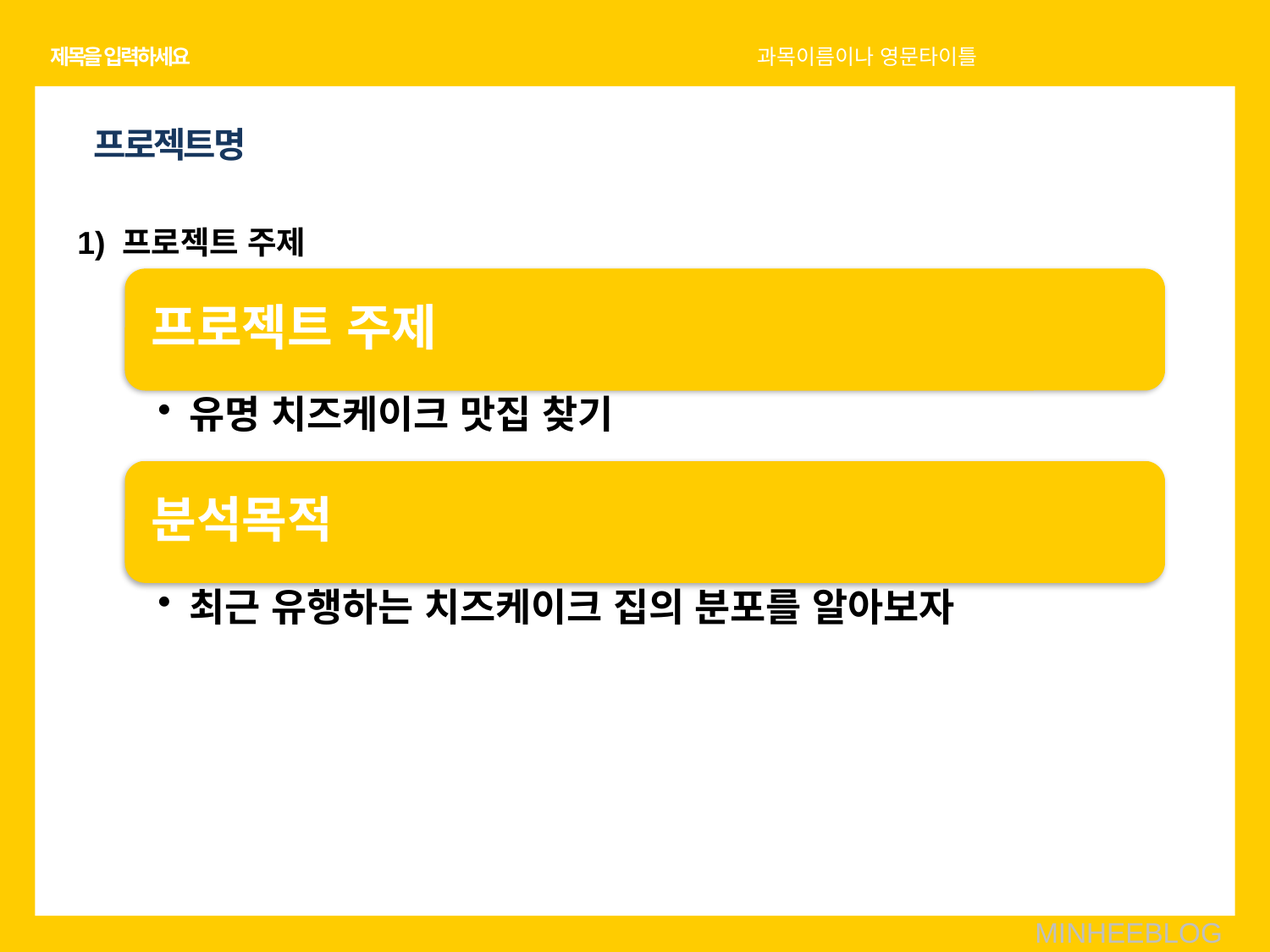

제목을 입력하세요
과목이름이나 영문타이틀

  프로젝트명
1) 프로젝트 주제

프로젝트 주제
유명 치즈케이크 맛집 찾기
분석목적
최근 유행하는 치즈케이크 집의 분포를 알아보자
MINHEEBLOG